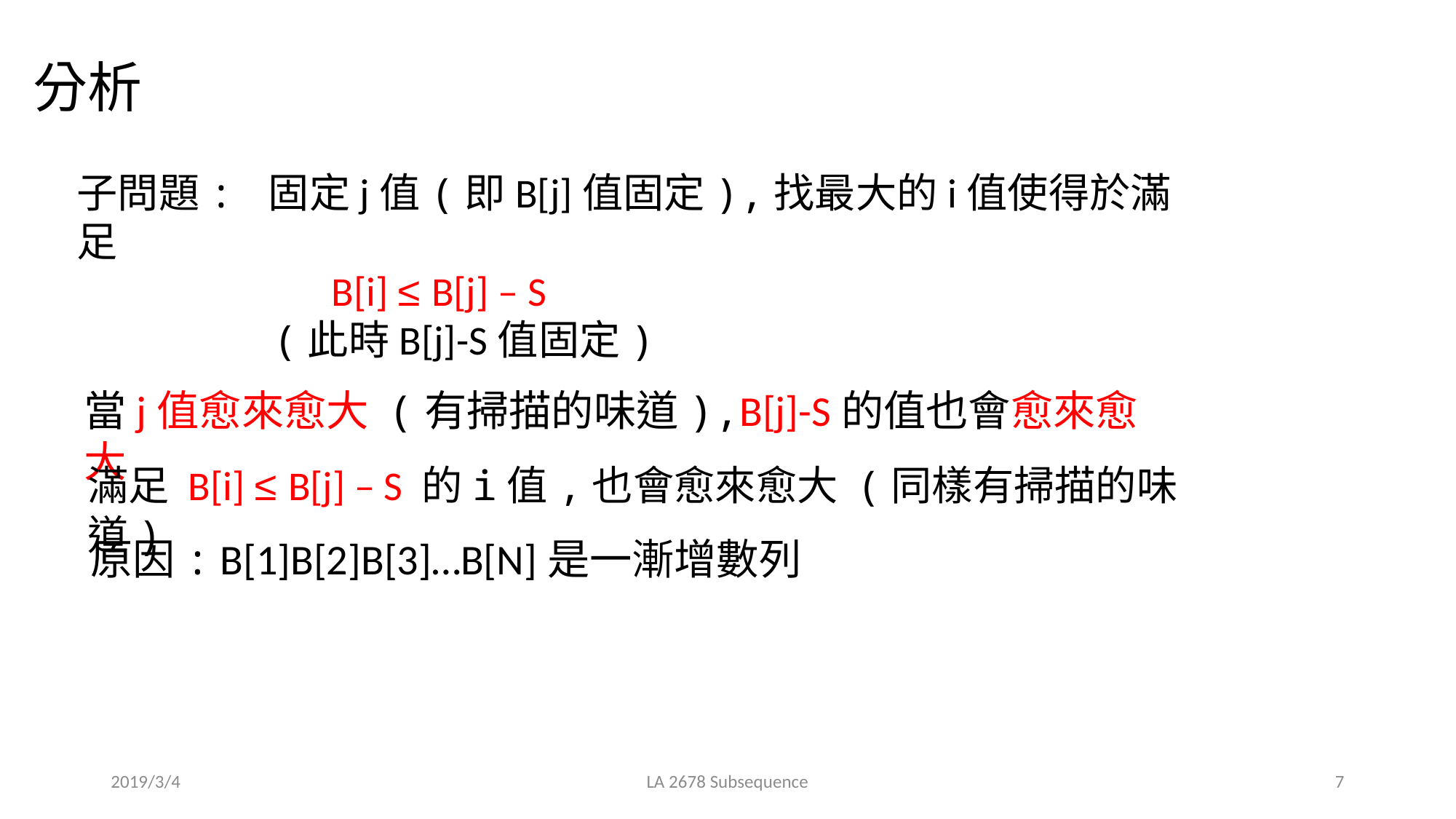

分析
子問題: 固定j值(即B[j]值固定),找最大的i值使得於滿足
           B[i] ≤ B[j] – S
        (此時B[j]-S值固定)
當j值愈來愈大 (有掃描的味道),B[j]-S的值也會愈來愈大
滿足 B[i] ≤ B[j] – S 的i值,也會愈來愈大 (同樣有掃描的味道)
原因: B[1]B[2]B[3]…B[N]是一漸增數列
2019/3/4
LA 2678 Subsequence
7